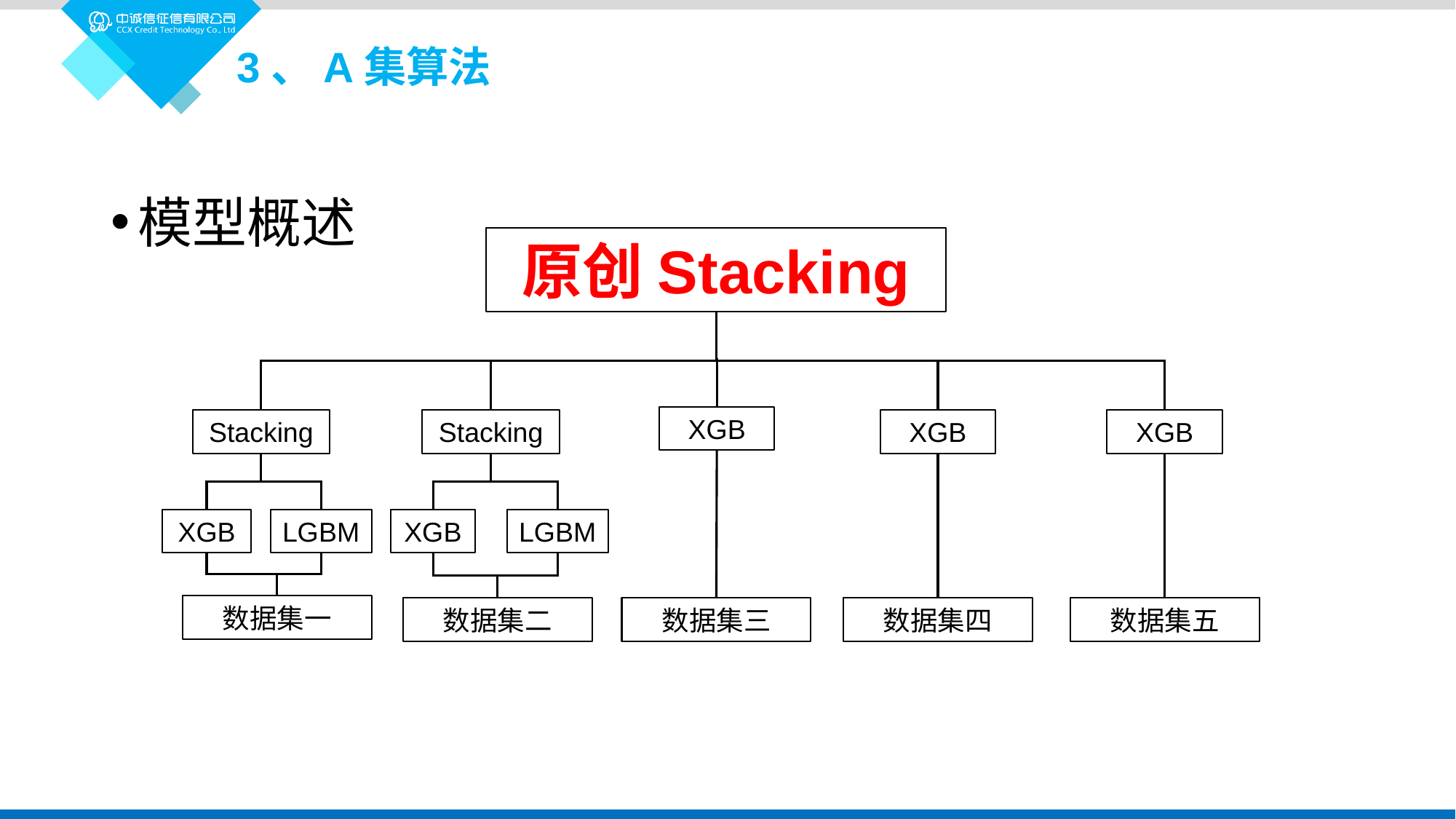

3、A集算法
模型概述
原创Stacking
XGB
Stacking
Stacking
XGB
XGB
XGB
LGBM
XGB
LGBM
数据集一
数据集二
数据集三
数据集四
数据集五